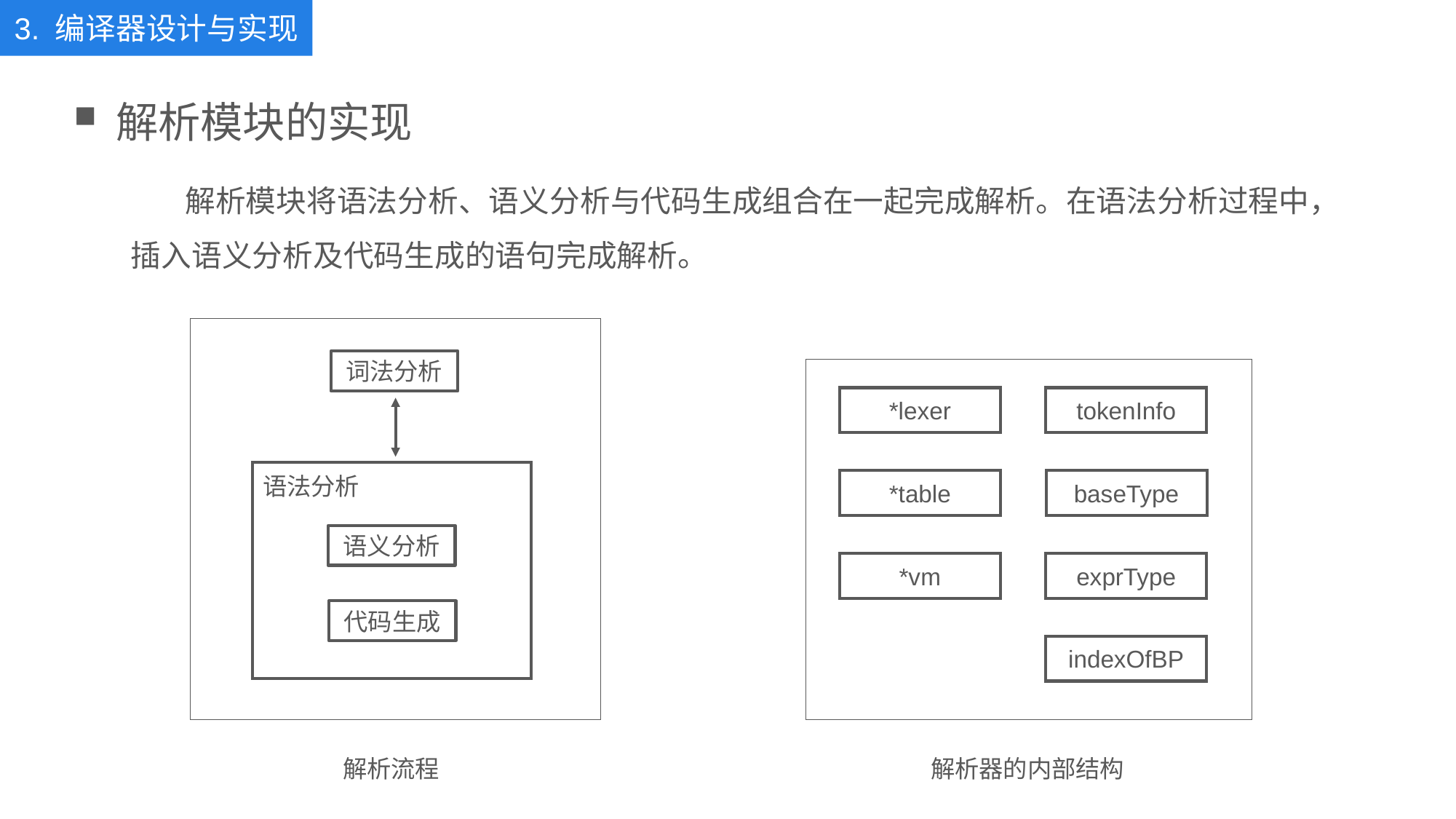

3. 编译器设计与实现
解析模块的实现

       解析模块将语法分析、语义分析与代码生成组合在一起完成解析。在语法分析过程中，插入语义分析及代码生成的语句完成解析。

词法分析

*lexer
tokenInfo

语法分析
*table
baseType
语义分析
*vm
exprType
代码生成
indexOfBP
解析流程
解析器的内部结构